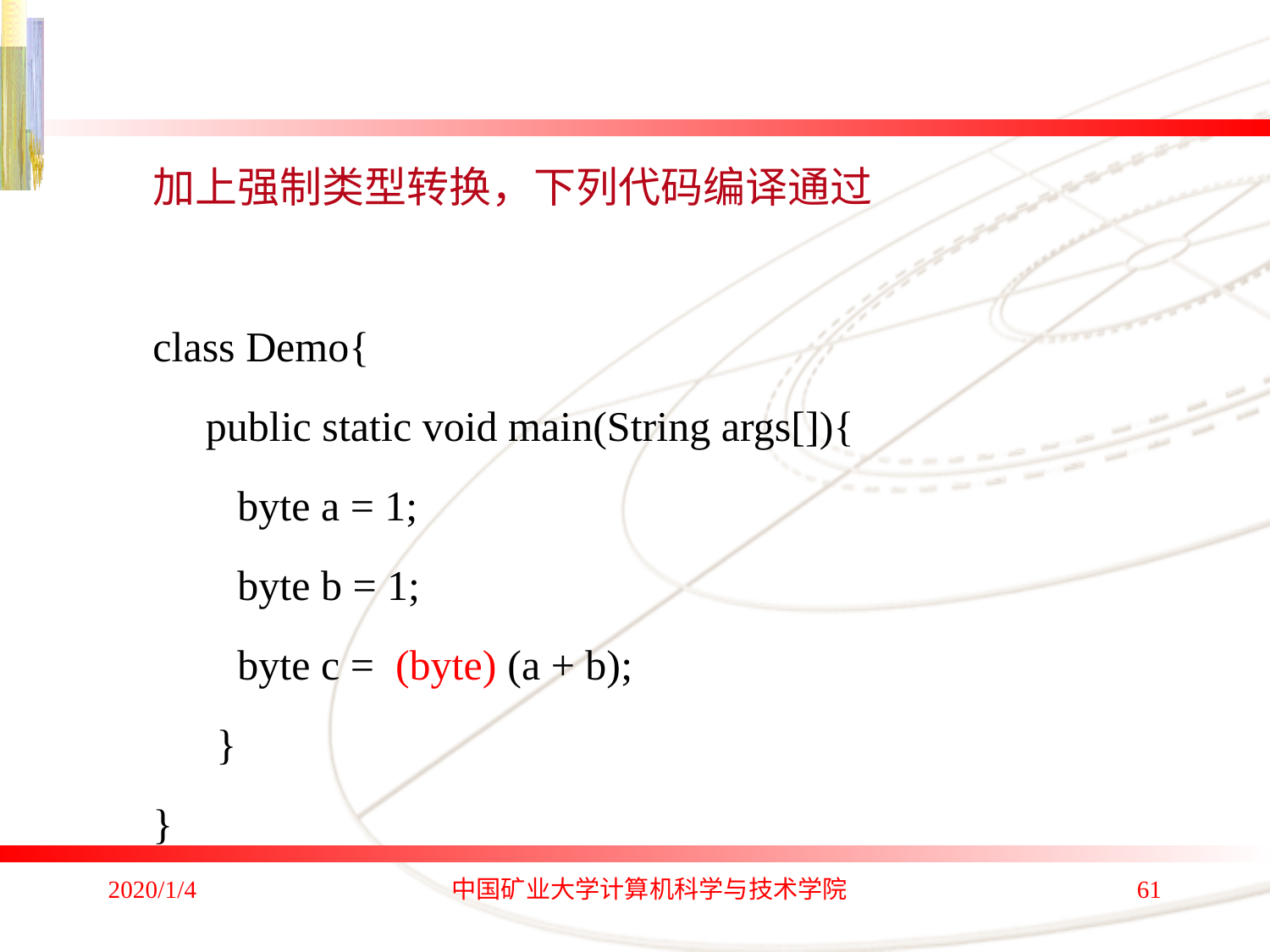

加上强制类型转换，下列代码编译通过

class Demo{
     public static void main(String args[]){
        byte a = 1;
        byte b = 1;
        byte c =  (byte) (a + b);
      }
}
2020/1/4
中国矿业大学计算机科学与技术学院
61